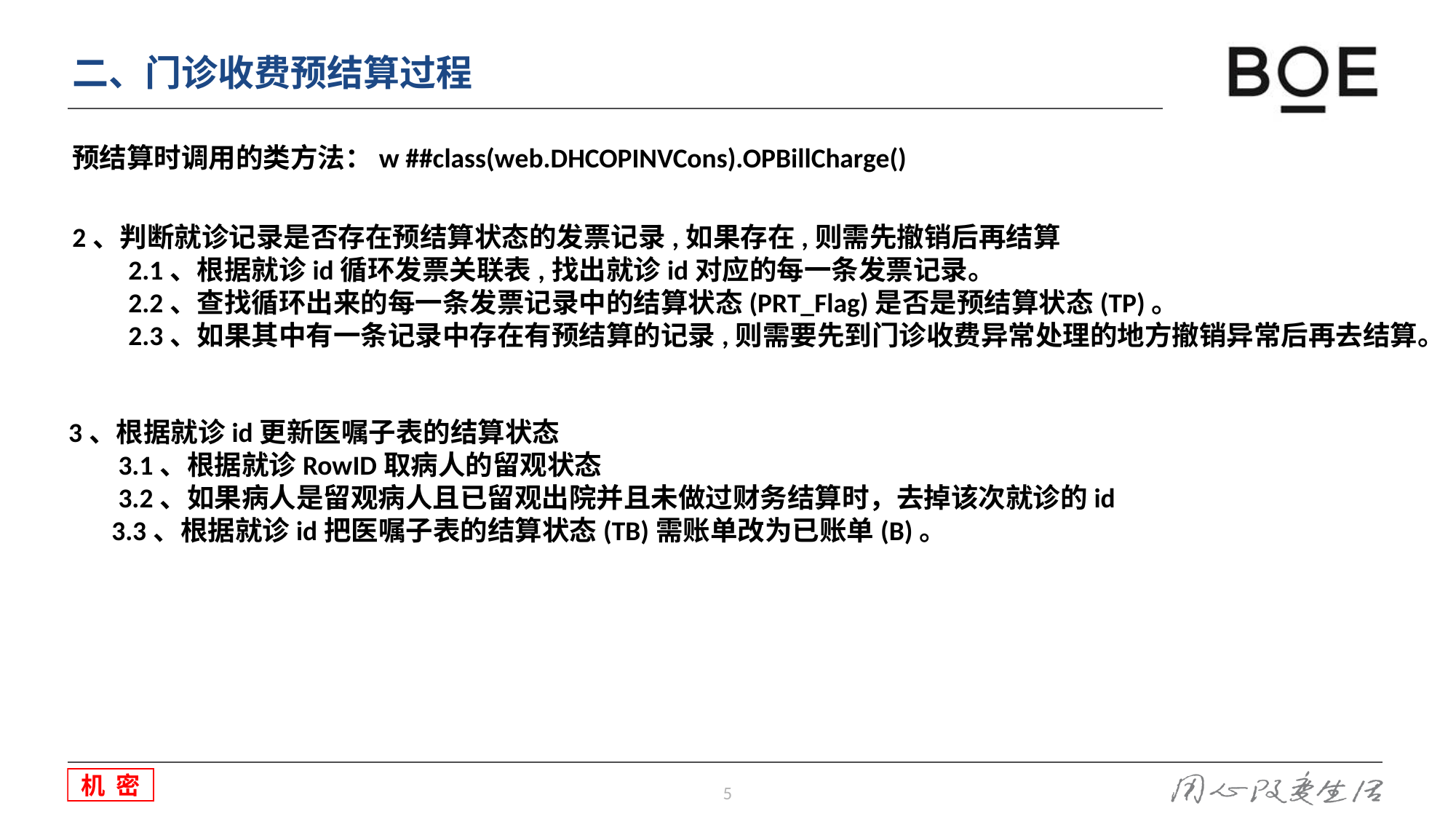

二、门诊收费预结算过程
预结算时调用的类方法：w ##class(web.DHCOPINVCons).OPBillCharge()
2、判断就诊记录是否存在预结算状态的发票记录,如果存在,则需先撤销后再结算
        2.1、根据就诊id循环发票关联表,找出就诊id对应的每一条发票记录。
        2.2、查找循环出来的每一条发票记录中的结算状态(PRT_Flag)是否是预结算状态(TP)。
        2.3、如果其中有一条记录中存在有预结算的记录,则需要先到门诊收费异常处理的地方撤销异常后再去结算。
    3、根据就诊id更新医嘱子表的结算状态
           3.1、根据就诊RowID取病人的留观状态
           3.2、如果病人是留观病人且已留观出院并且未做过财务结算时，去掉该次就诊的id
           3.3、根据就诊id把医嘱子表的结算状态(TB)需账单改为已账单(B)。
5